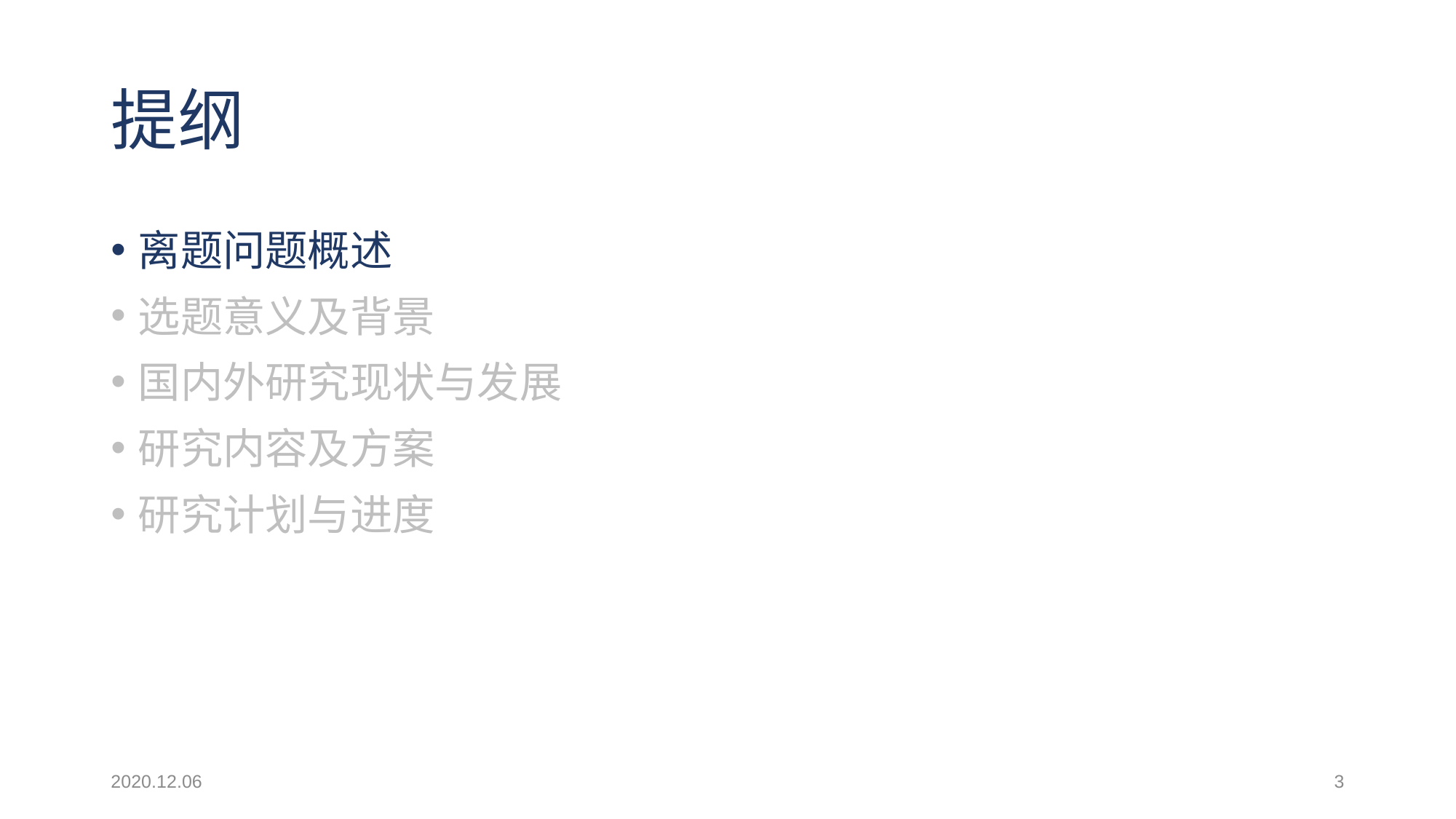

# 提纲
离题问题概述
选题意义及背景
国内外研究现状与发展
研究内容及方案
研究计划与进度
2020.12.06
3